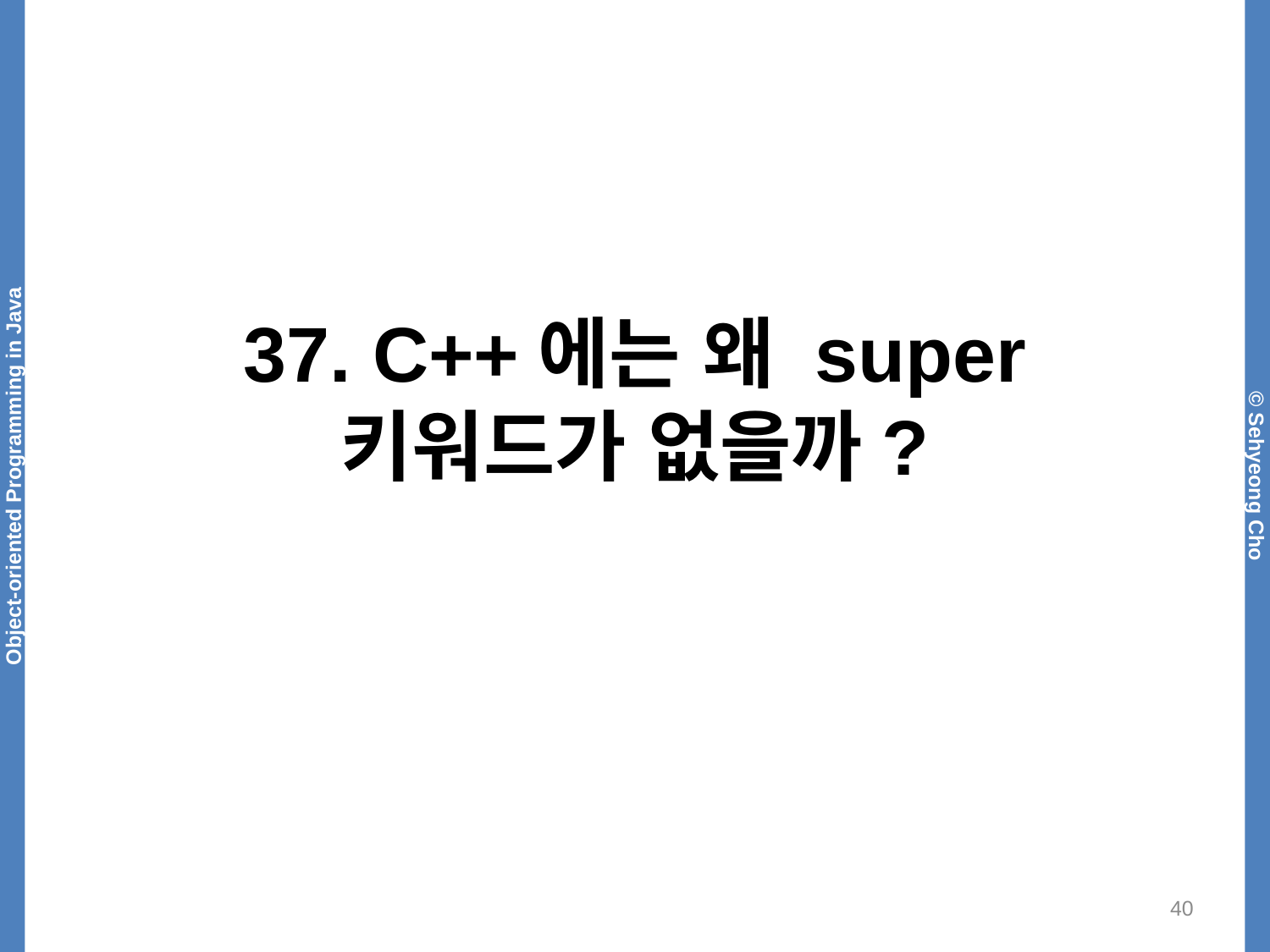

# 37. C++에는 왜 super 키워드가 없을까?

40